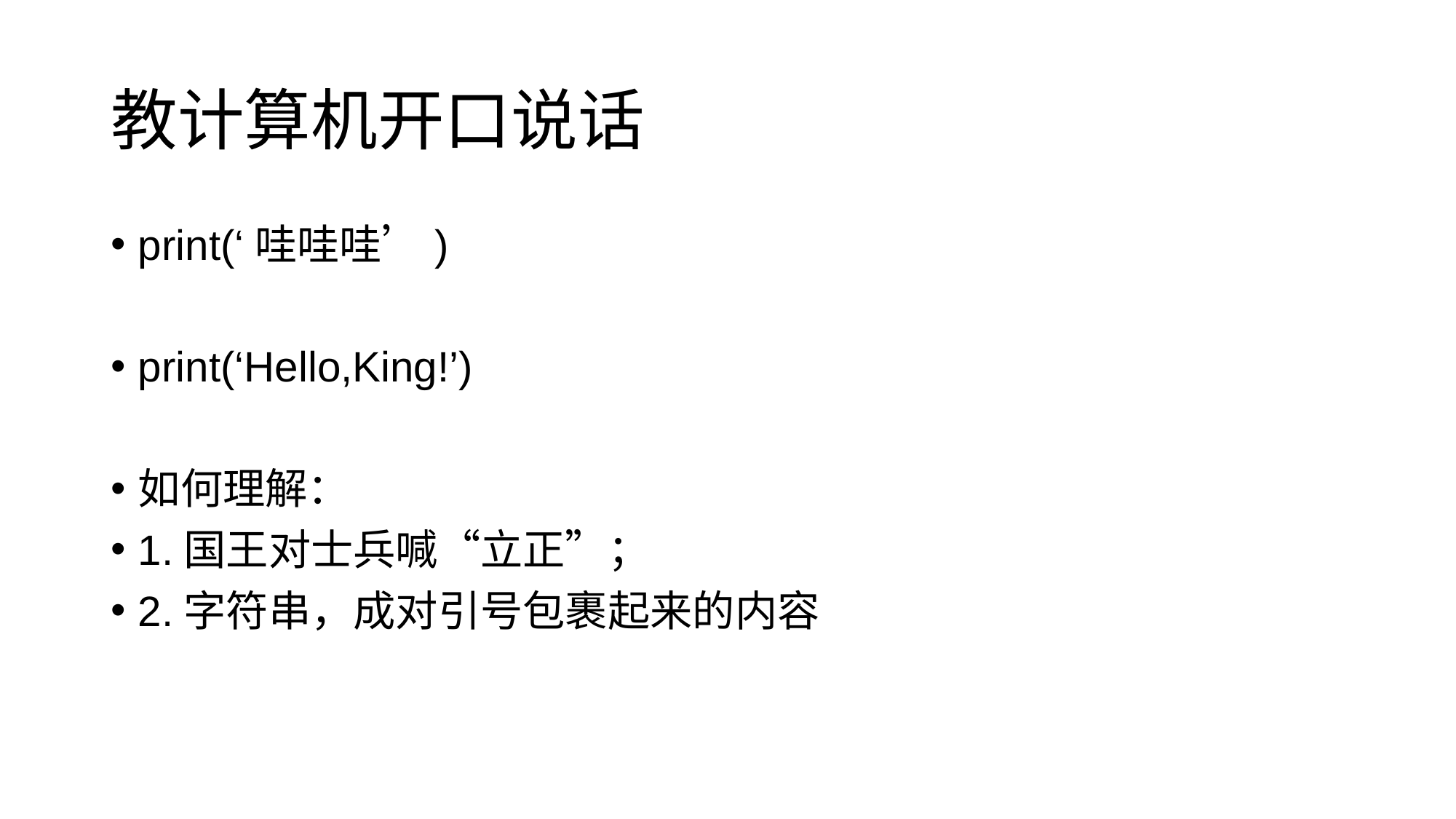

# 教计算机开口说话
print(‘哇哇哇’)

print(‘Hello,King!’)

如何理解：
1.国王对士兵喊“立正”；
2.字符串，成对引号包裹起来的内容